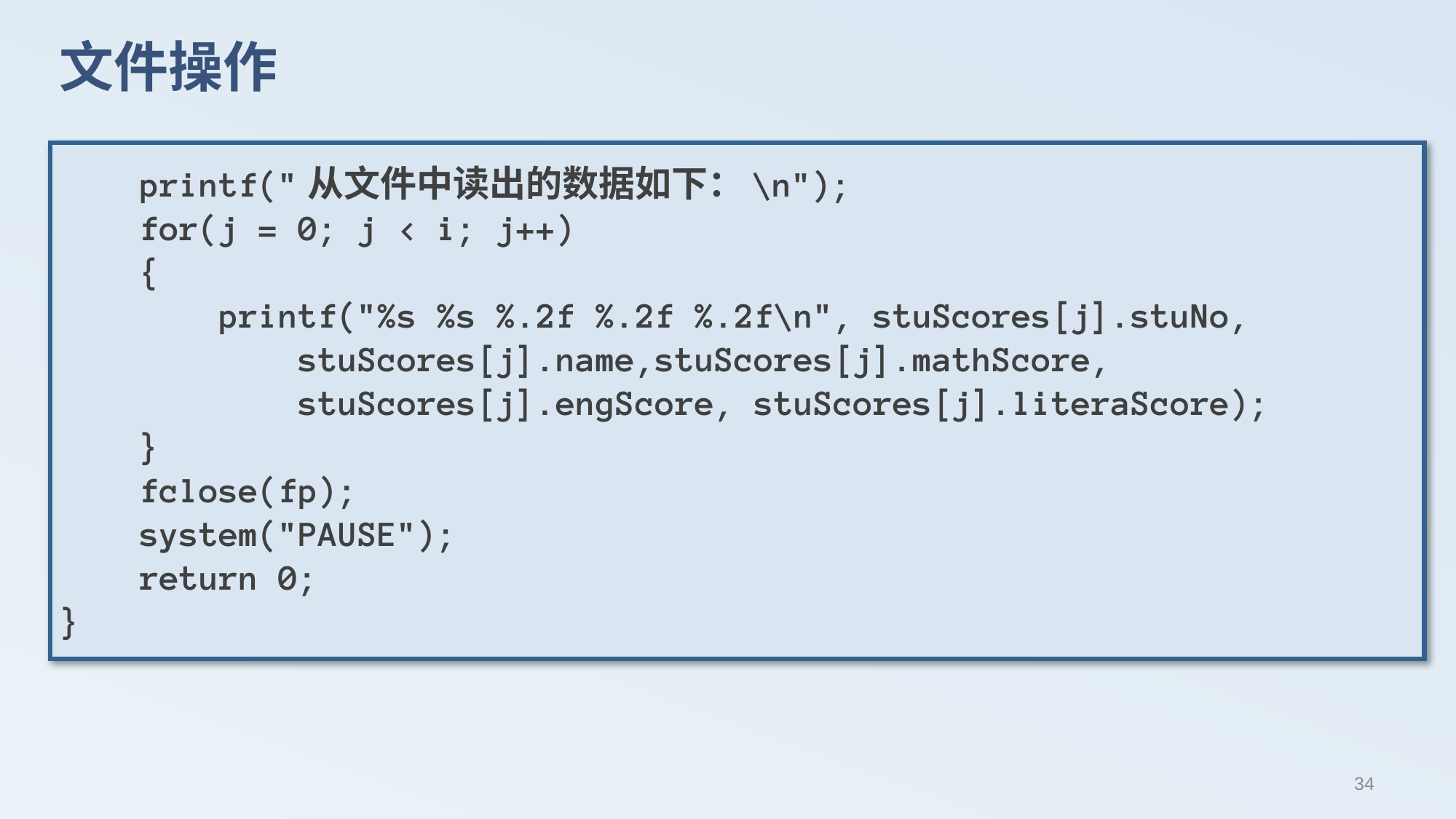

# 文件操作
    printf("从文件中读出的数据如下：\n");
    for(j = 0; j < i; j++)
    {
        printf("%s %s %.2f %.2f %.2f\n", stuScores[j].stuNo,
            stuScores[j].name,stuScores[j].mathScore,
            stuScores[j].engScore, stuScores[j].literaScore);
    }
    fclose(fp);
    system("PAUSE");
    return 0;
}